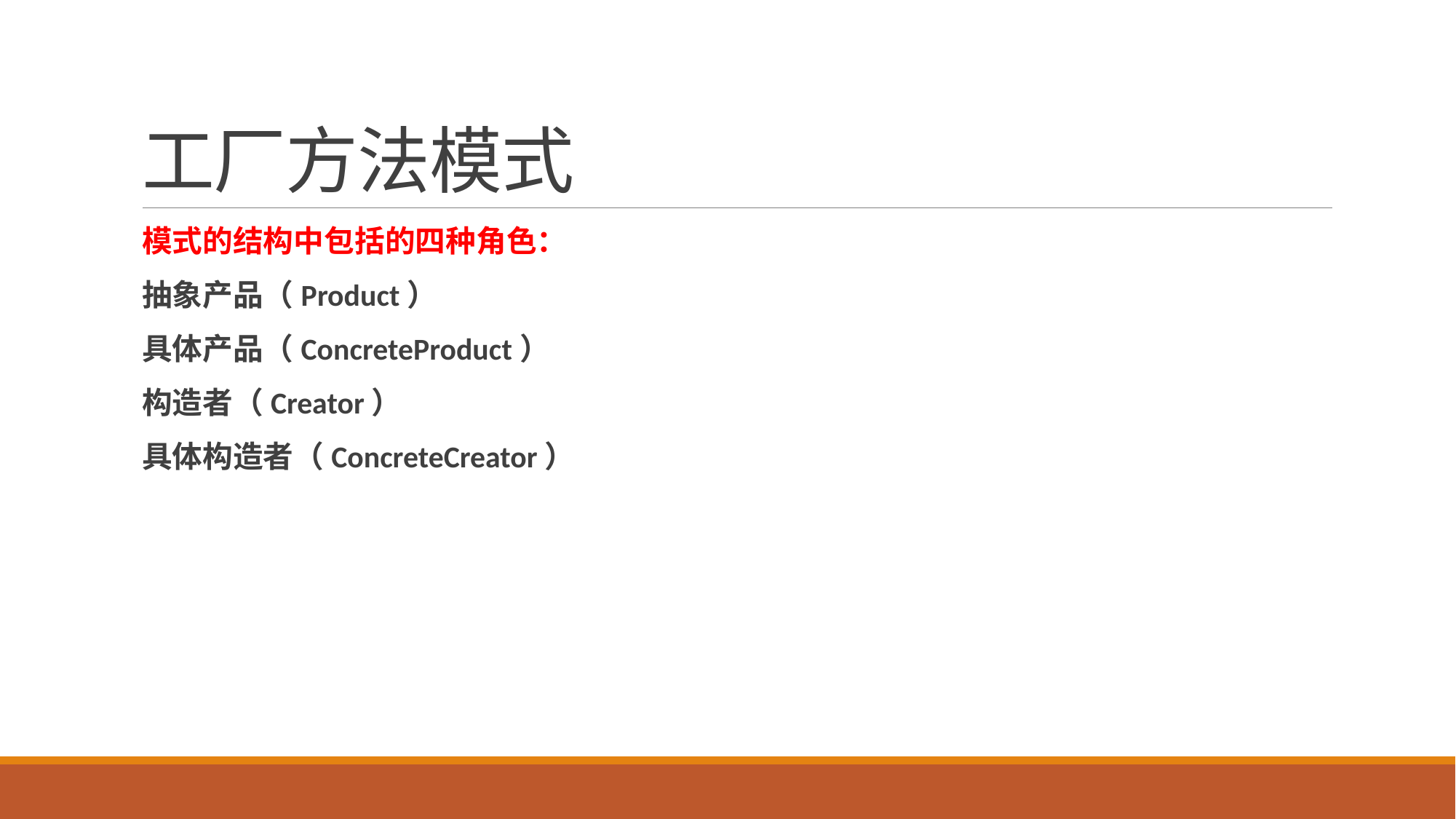

# 工厂方法模式
模式的结构中包括的四种角色：
抽象产品（Product）
具体产品（ConcreteProduct）
构造者（Creator）
具体构造者（ConcreteCreator）